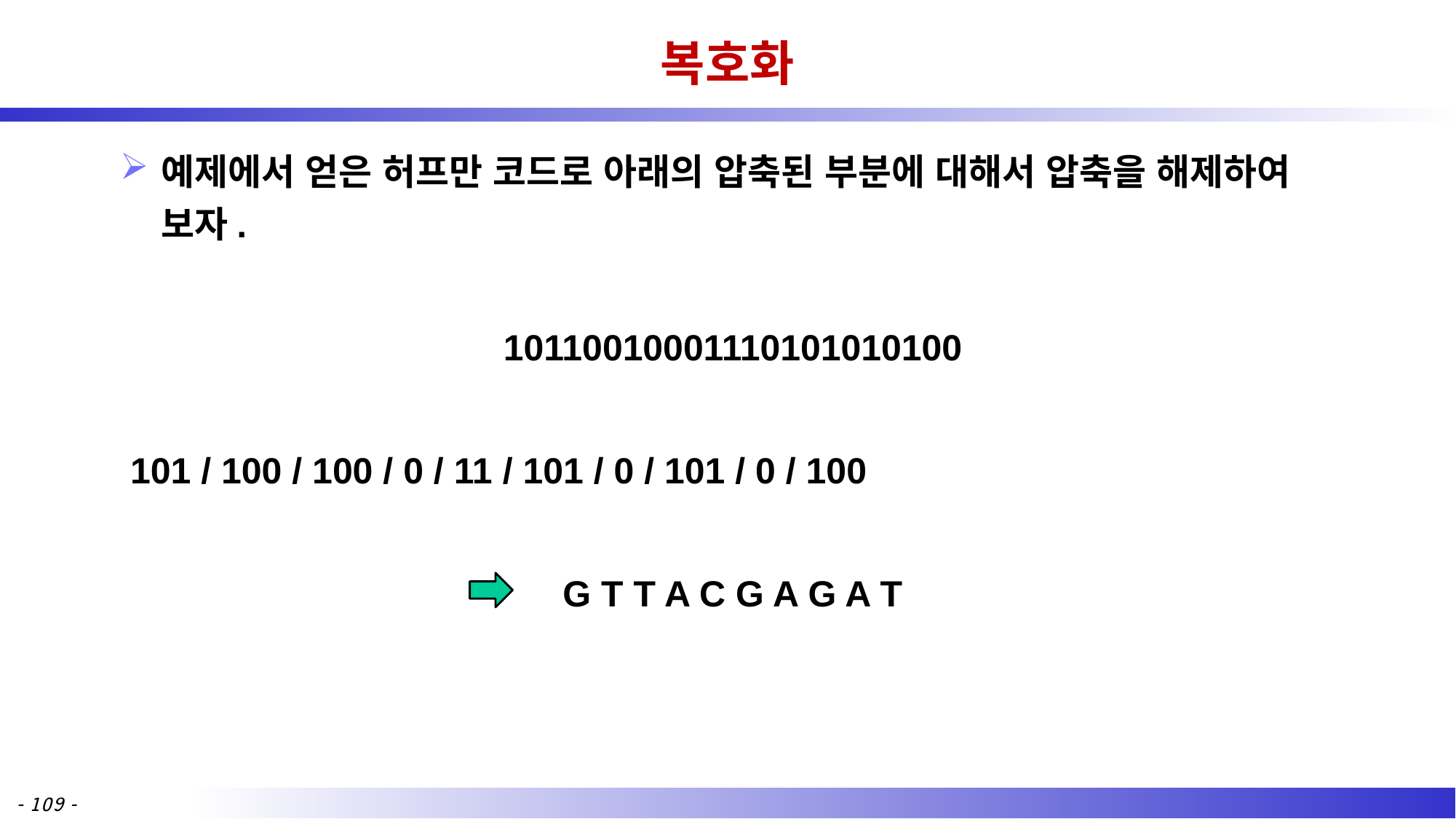

# 복호화
예제에서 얻은 허프만 코드로 아래의 압축된 부분에 대해서 압축을 해제하여 보자.

 10110010001110101010100

 101 / 100 / 100 / 0 / 11 / 101 / 0 / 101 / 0 / 100

 G T T A C G A G A T

- 109 -